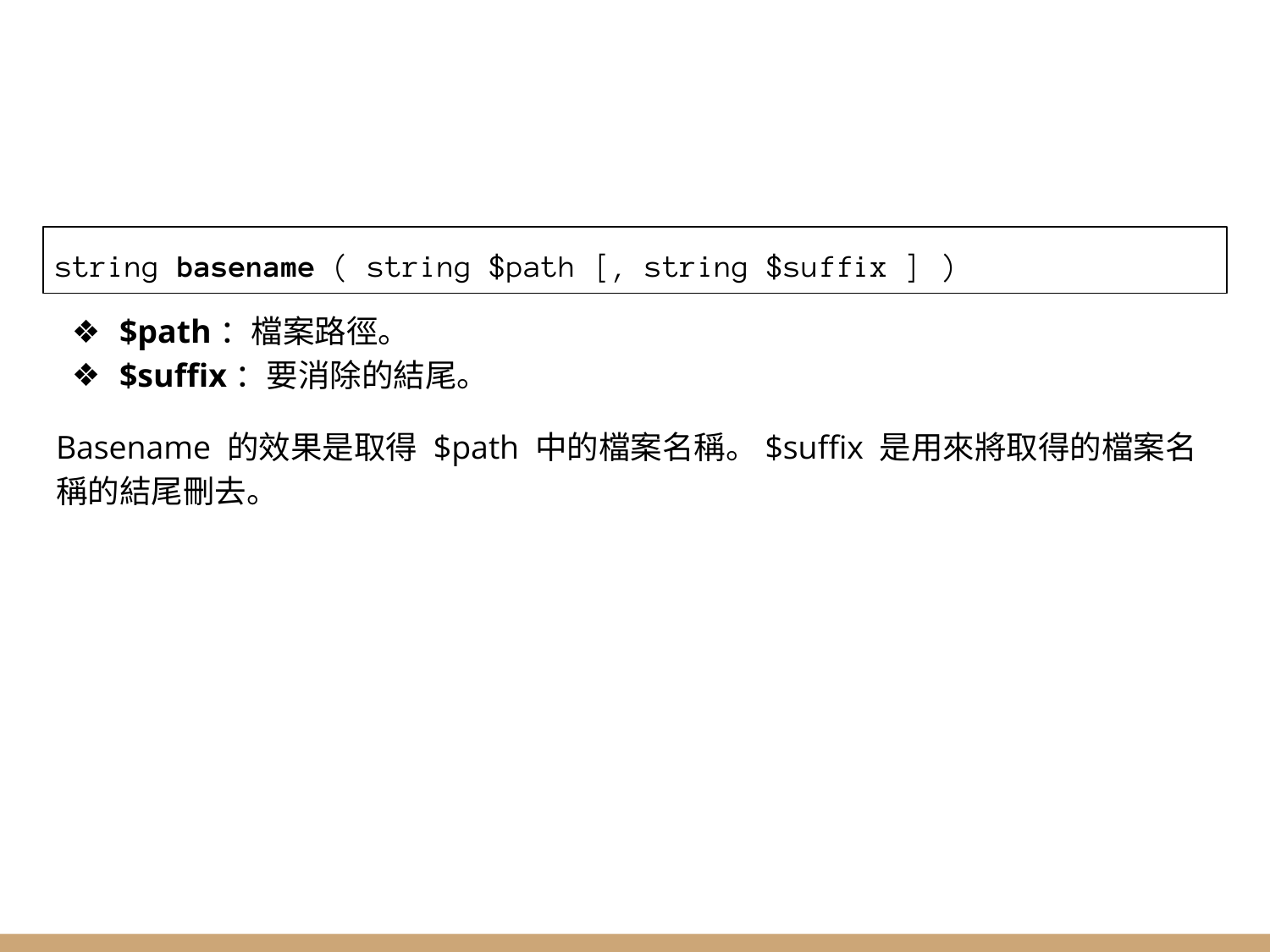

#
string basename ( string $path [, string $suffix ] )
$path：檔案路徑。
$suffix：要消除的結尾。
Basename 的效果是取得 $path 中的檔案名稱。$suffix 是用來將取得的檔案名稱的結尾刪去。